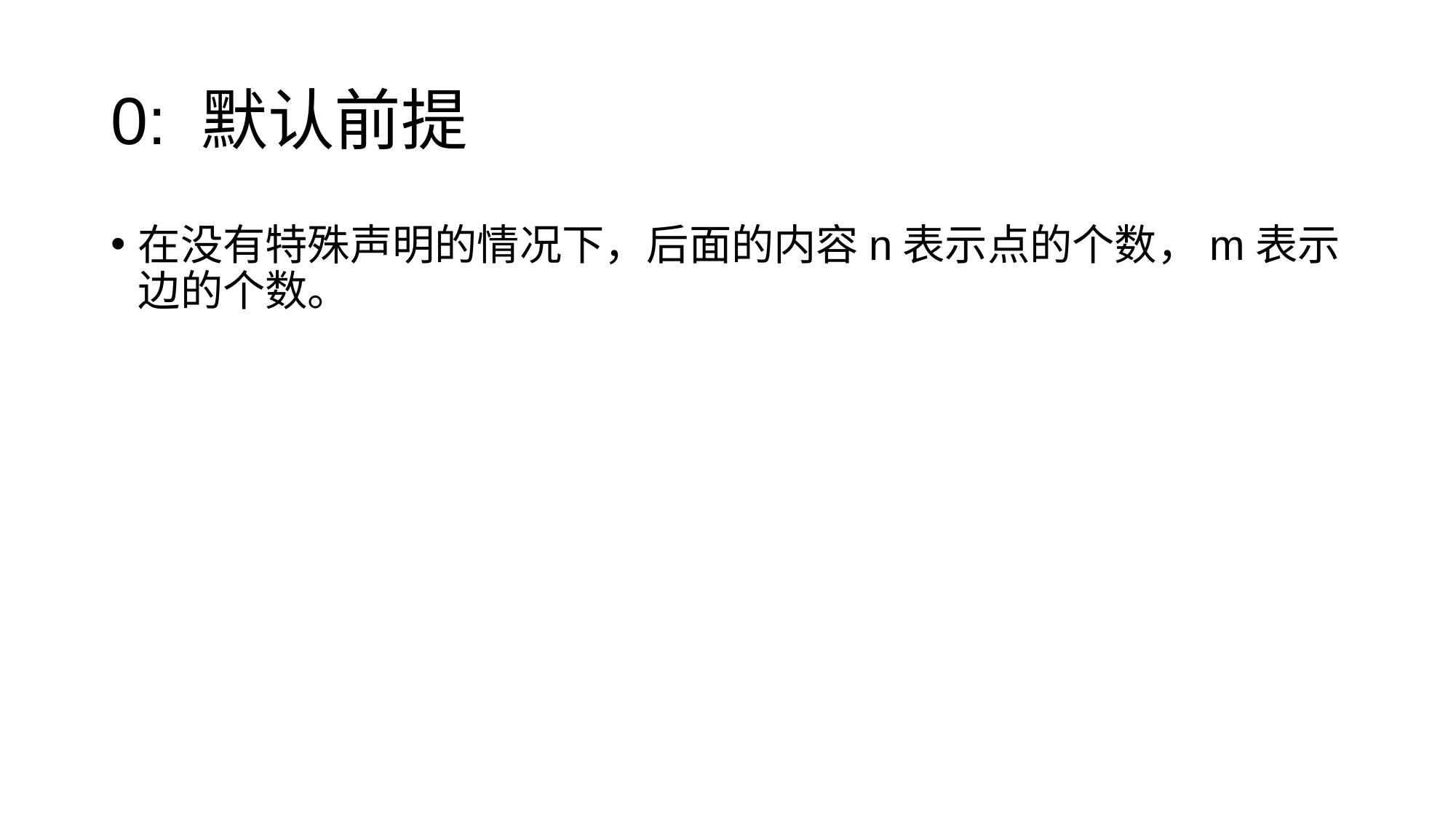

# 0: 默认前提
在没有特殊声明的情况下，后面的内容n表示点的个数，m表示边的个数。